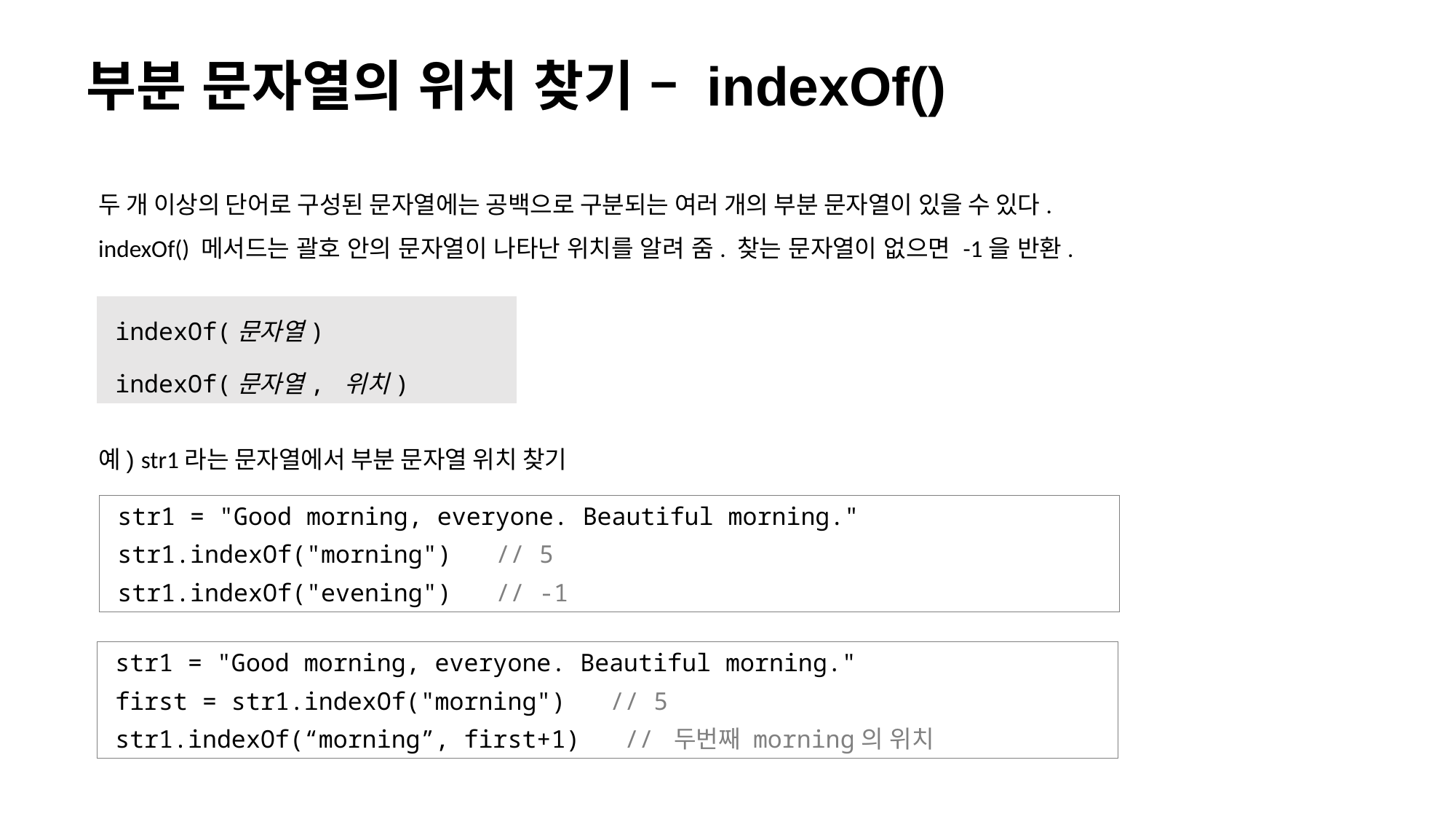

# 부분 문자열의 위치 찾기 – indexOf()
두 개 이상의 단어로 구성된 문자열에는 공백으로 구분되는 여러 개의 부분 문자열이 있을 수 있다.
indexOf() 메서드는 괄호 안의 문자열이 나타난 위치를 알려 줌. 찾는 문자열이 없으면 -1을 반환.

indexOf(문자열)
indexOf(문자열, 위치)
예) str1라는 문자열에서 부분 문자열 위치 찾기
str1 = "Good morning, everyone. Beautiful morning."
str1.indexOf("morning")   // 5
str1.indexOf("evening")   // -1
str1 = "Good morning, everyone. Beautiful morning."
first = str1.indexOf("morning")   // 5
str1.indexOf(“morning”, first+1)   // 두번째 morning의 위치